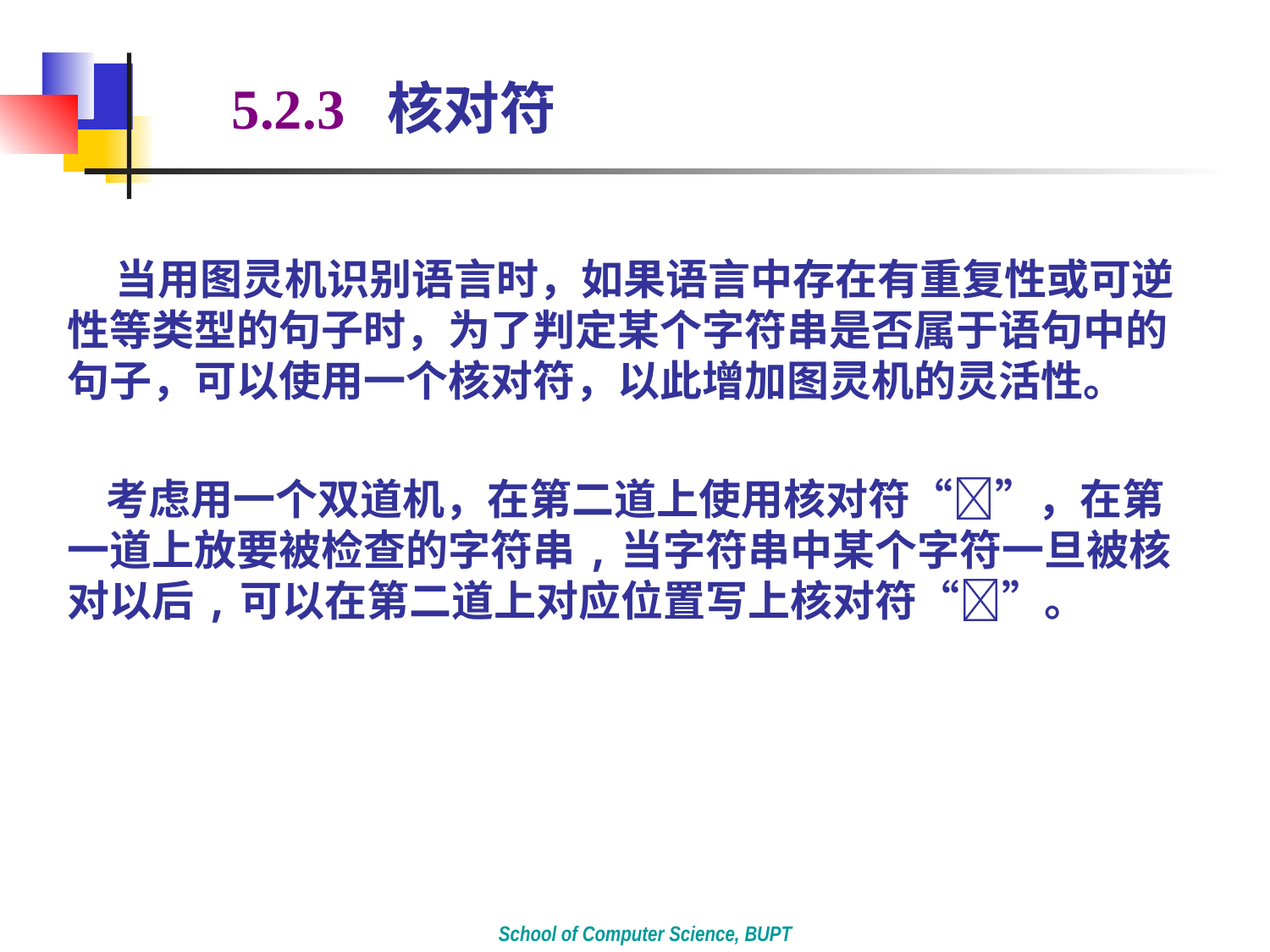

5.2.3  核对符
    当用图灵机识别语言时，如果语言中存在有重复性或可逆性等类型的句子时，为了判定某个字符串是否属于语句中的句子，可以使用一个核对符，以此增加图灵机的灵活性。

   考虑用一个双道机，在第二道上使用核对符“√”，在第一道上放要被检查的字符串,当字符串中某个字符一旦被核对以后,可以在第二道上对应位置写上核对符“√”。
School of Computer Science, BUPT
6